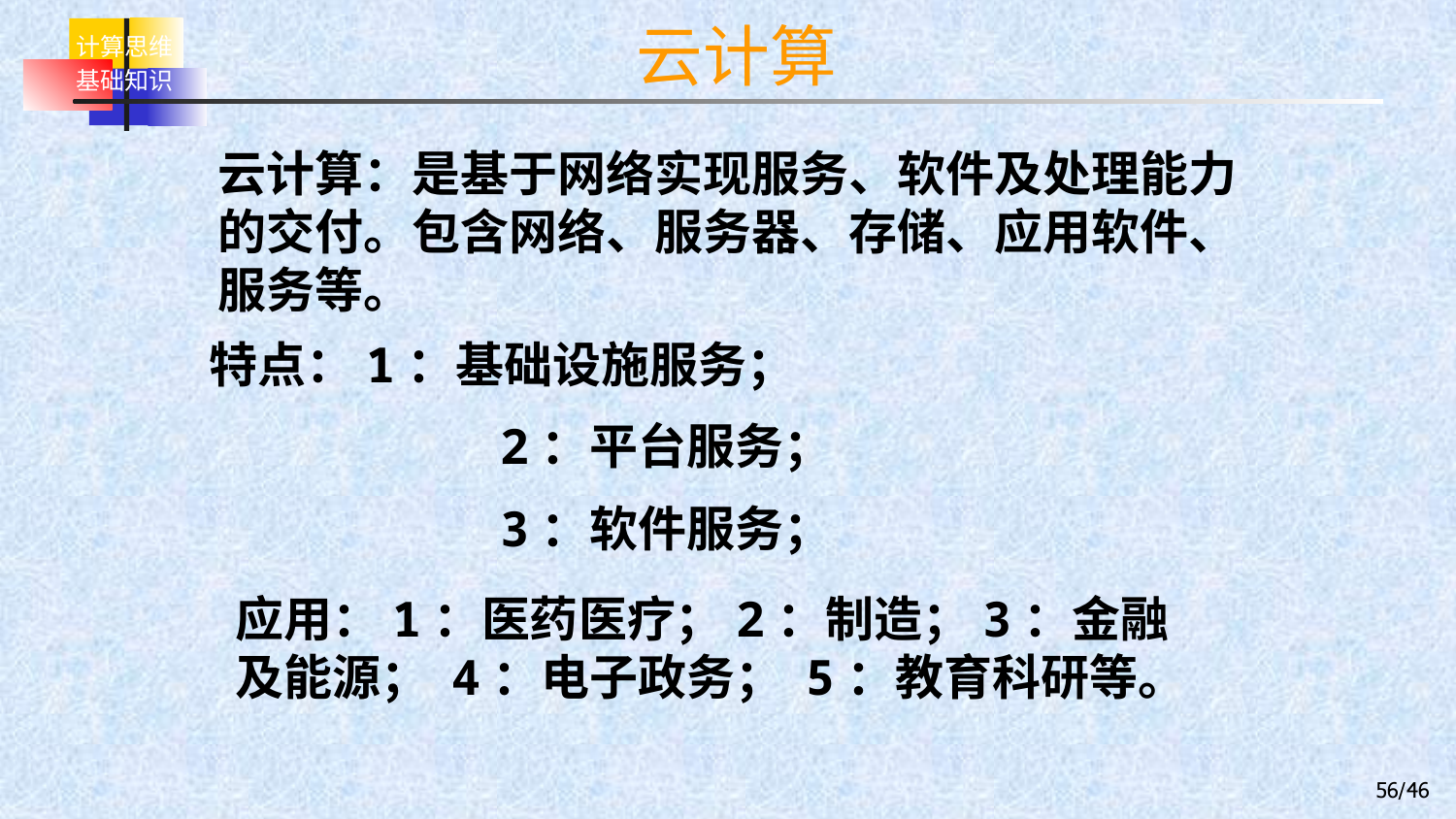

# 云计算
云计算：是基于网络实现服务、软件及处理能力的交付。包含网络、服务器、存储、应用软件、服务等。
特点：1：基础设施服务；
          2：平台服务；
          3：软件服务；
应用：1：医药医疗；2：制造；3：金融及能源； 4：电子政务； 5：教育科研等。
56/46